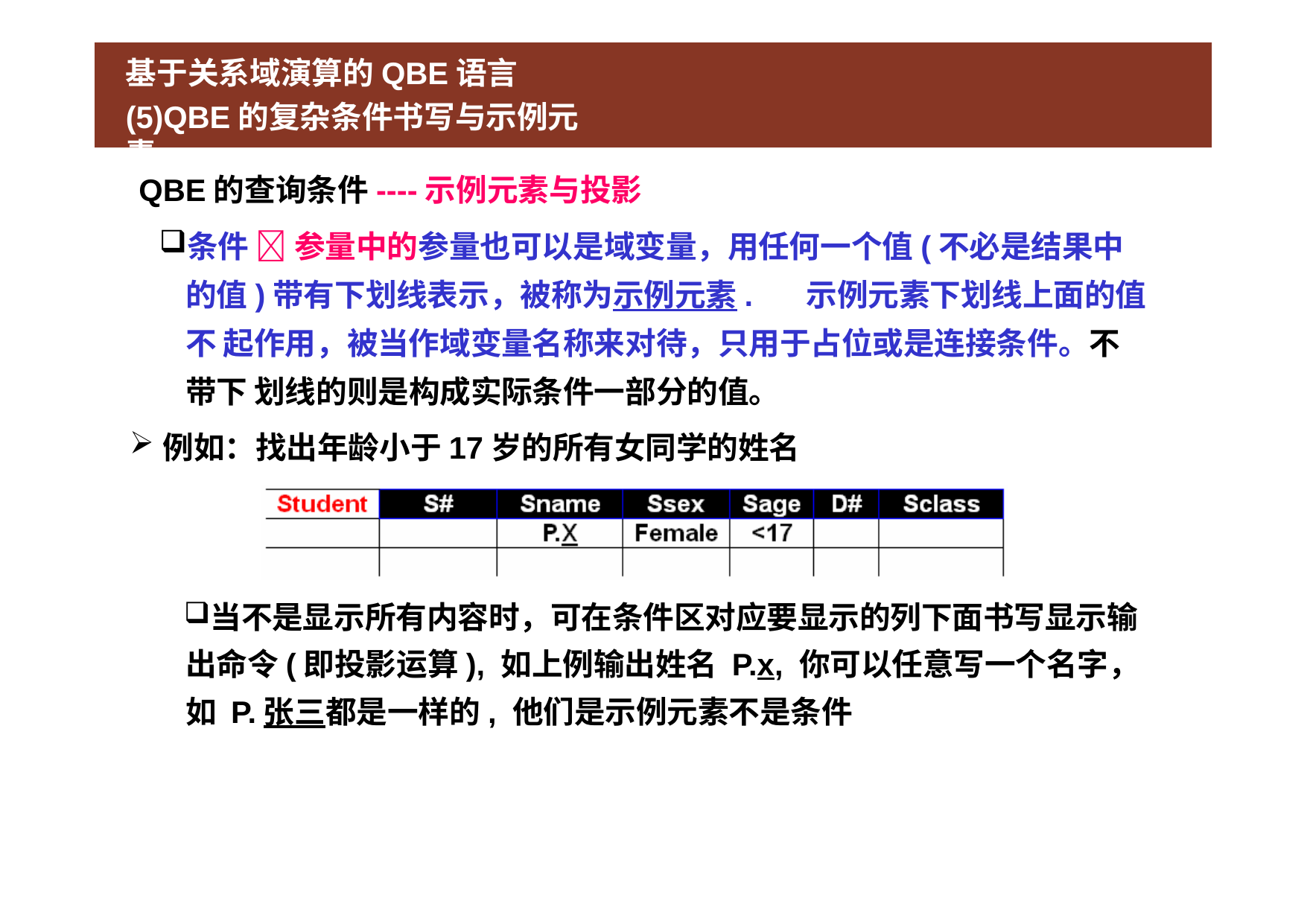

# 基于关系域演算的QBE语言
(5)QBE的复杂条件书写与示例元素
QBE的查询条件----示例元素与投影
条件 θ 参量中的参量也可以是域变量，用任何一个值(不必是结果中 的值)带有下划线表示，被称为示例元素.	示例元素下划线上面的值不 起作用，被当作域变量名称来对待，只用于占位或是连接条件。不带下 划线的则是构成实际条件一部分的值。
例如：找出年龄小于17岁的所有女同学的姓名

当不是显示所有内容时，可在条件区对应要显示的列下面书写显示输 出命令(即投影运算), 如上例输出姓名 P.x, 你可以任意写一个名字，如 P.张三都是一样的, 他们是示例元素不是条件